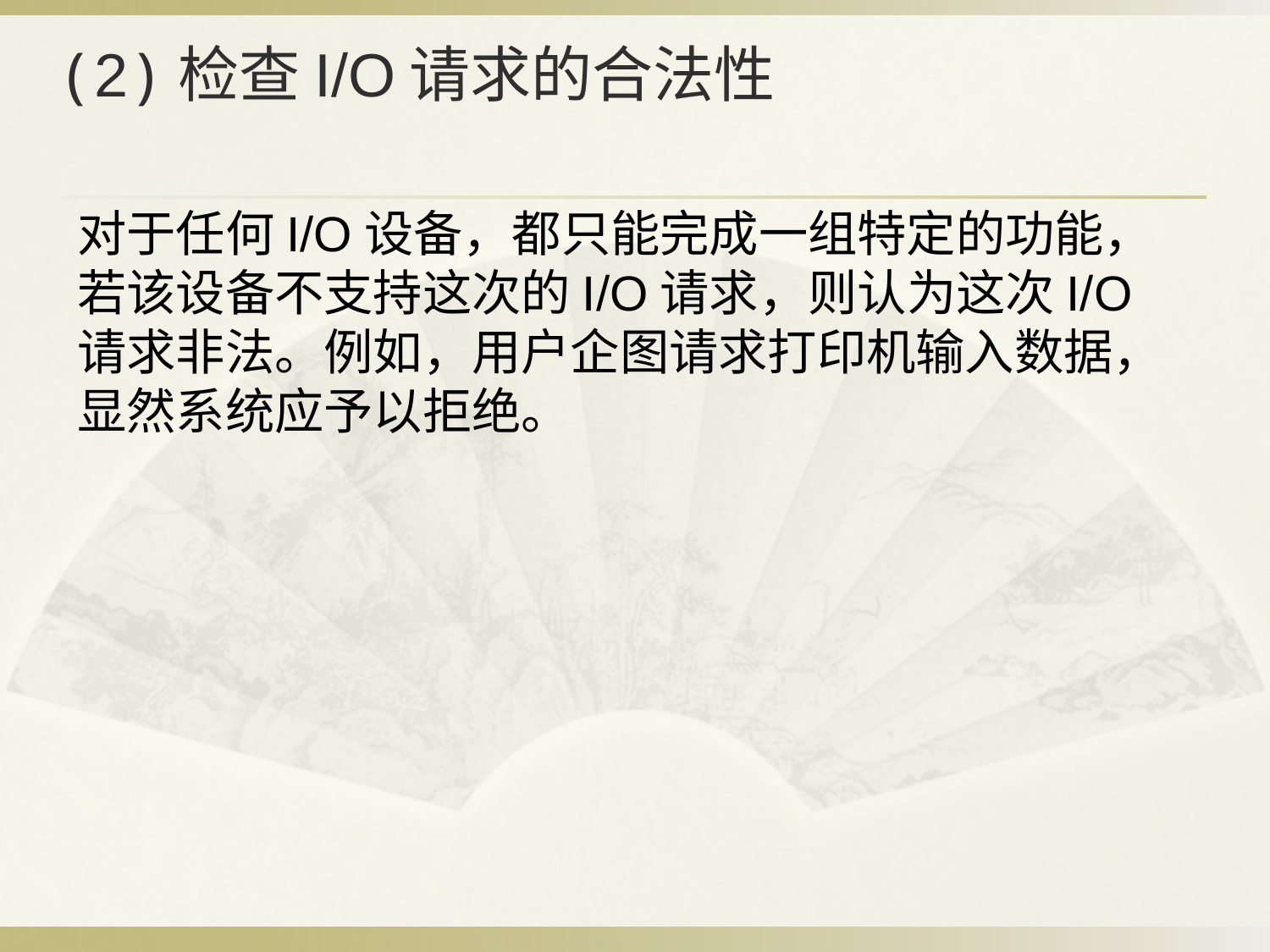

# (2)检查I/O请求的合法性
对于任何I/O设备，都只能完成一组特定的功能，若该设备不支持这次的I/O请求，则认为这次I/O请求非法。例如，用户企图请求打印机输入数据，显然系统应予以拒绝。
51